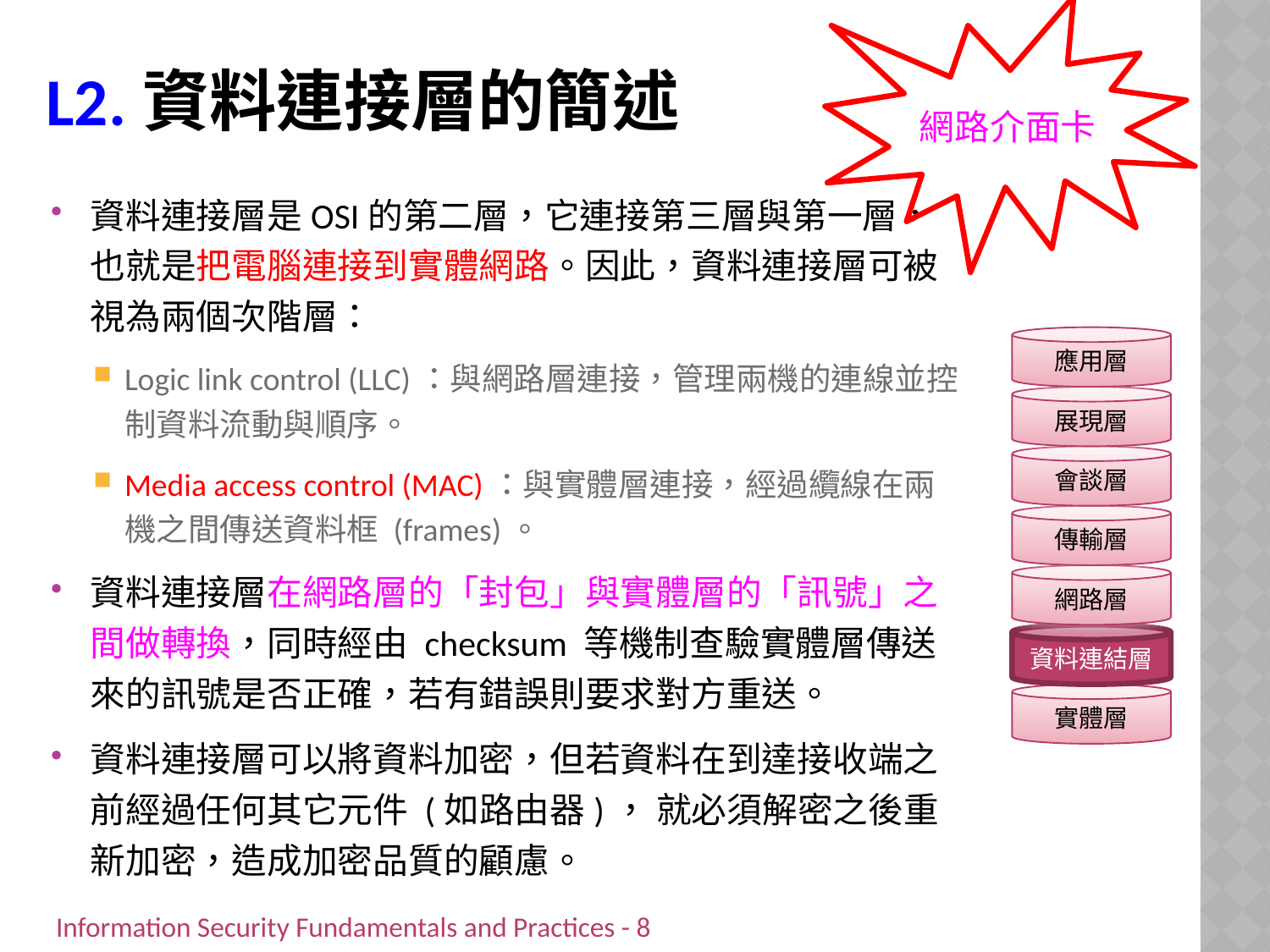

網路介面卡
# L2.資料連接層的簡述
資料連接層是OSI的第二層，它連接第三層與第一層，也就是把電腦連接到實體網路。因此，資料連接層可被視為兩個次階層：
Logic link control (LLC)：與網路層連接，管理兩機的連線並控制資料流動與順序。
Media access control (MAC)：與實體層連接，經過纜線在兩機之間傳送資料框 (frames)。
資料連接層在網路層的「封包」與實體層的「訊號」之間做轉換，同時經由 checksum 等機制查驗實體層傳送來的訊號是否正確，若有錯誤則要求對方重送。
資料連接層可以將資料加密，但若資料在到達接收端之前經過任何其它元件 (如路由器)， 就必須解密之後重新加密，造成加密品質的顧慮。
應用層
展現層
會談層
傳輸層
網路層
資料連結層
實體層